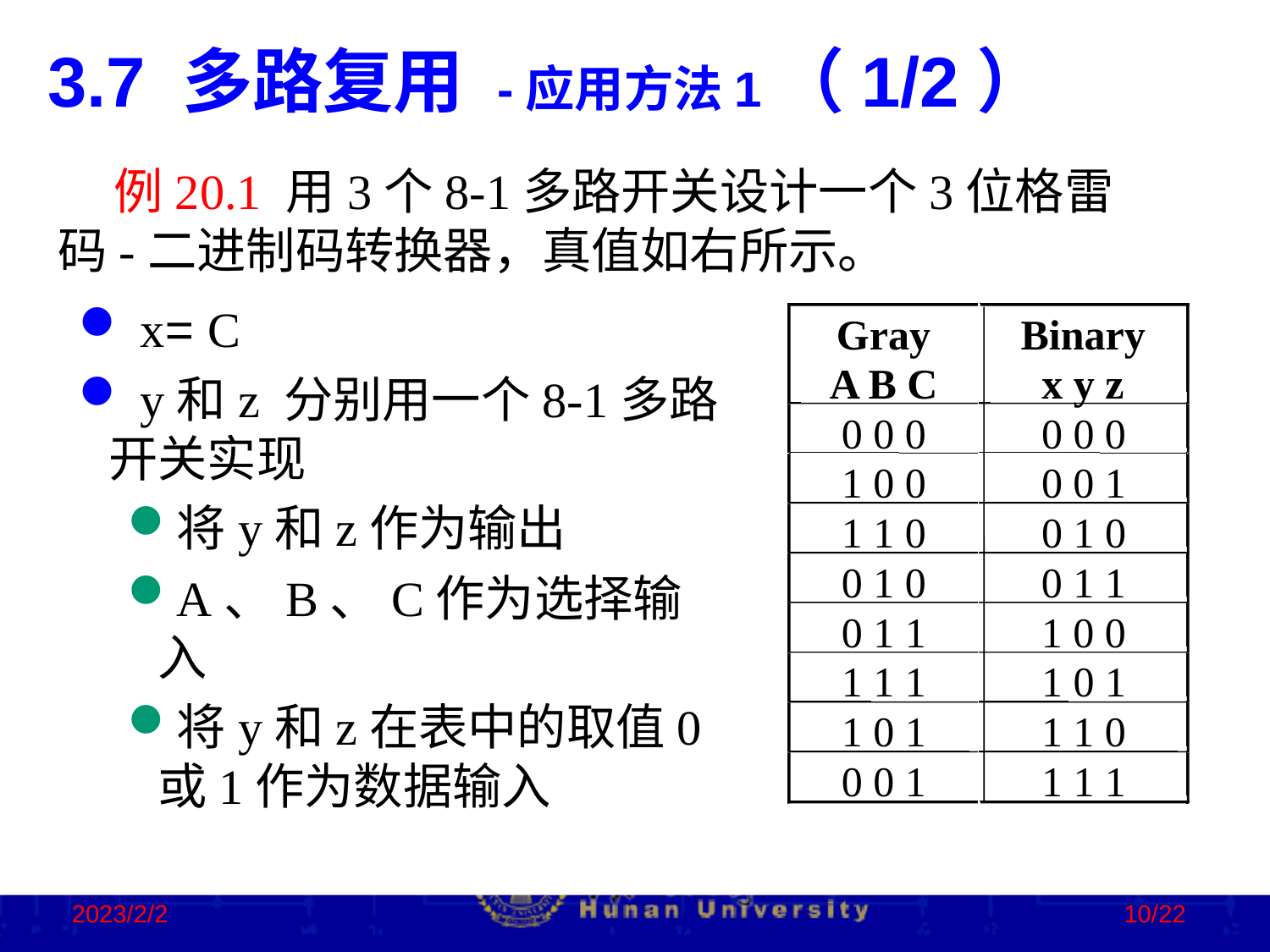

3.7 多路复用 -应用方法1（1/2）
    例20.1 用3个8-1多路开关设计一个3位格雷码-二进制码转换器，真值如右所示。
 x= C
 y和z 分别用一个8-1多路开关实现
将y和z作为输出
A、B、C作为选择输入
将y和z在表中的取值0或1作为数据输入

Gray
Binary
A B C
x y z

0
0
0
0
0
0

1 0
0
0
0 1

1
1 0
0 1 0

0 1 0
0 1
1

0 1
1
1 0
0

1
1
1
1 0 1

1 0 1
1
1 0

0
0 1
1
1
1

2023/2/2
10/22